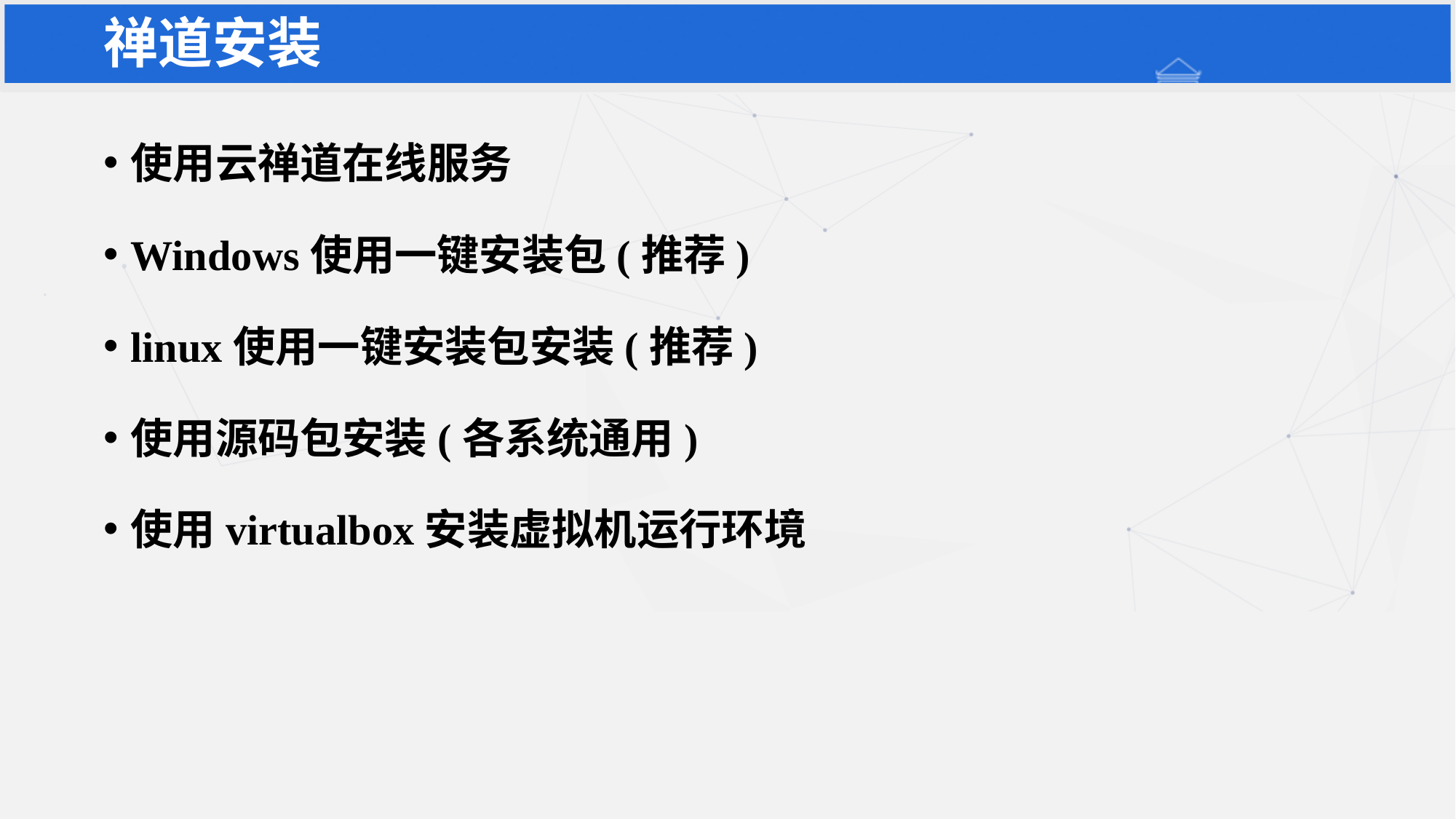

禅道安装
使用云禅道在线服务
Windows使用一键安装包(推荐)
linux使用一键安装包安装(推荐)
使用源码包安装(各系统通用)
使用virtualbox安装虚拟机运行环境